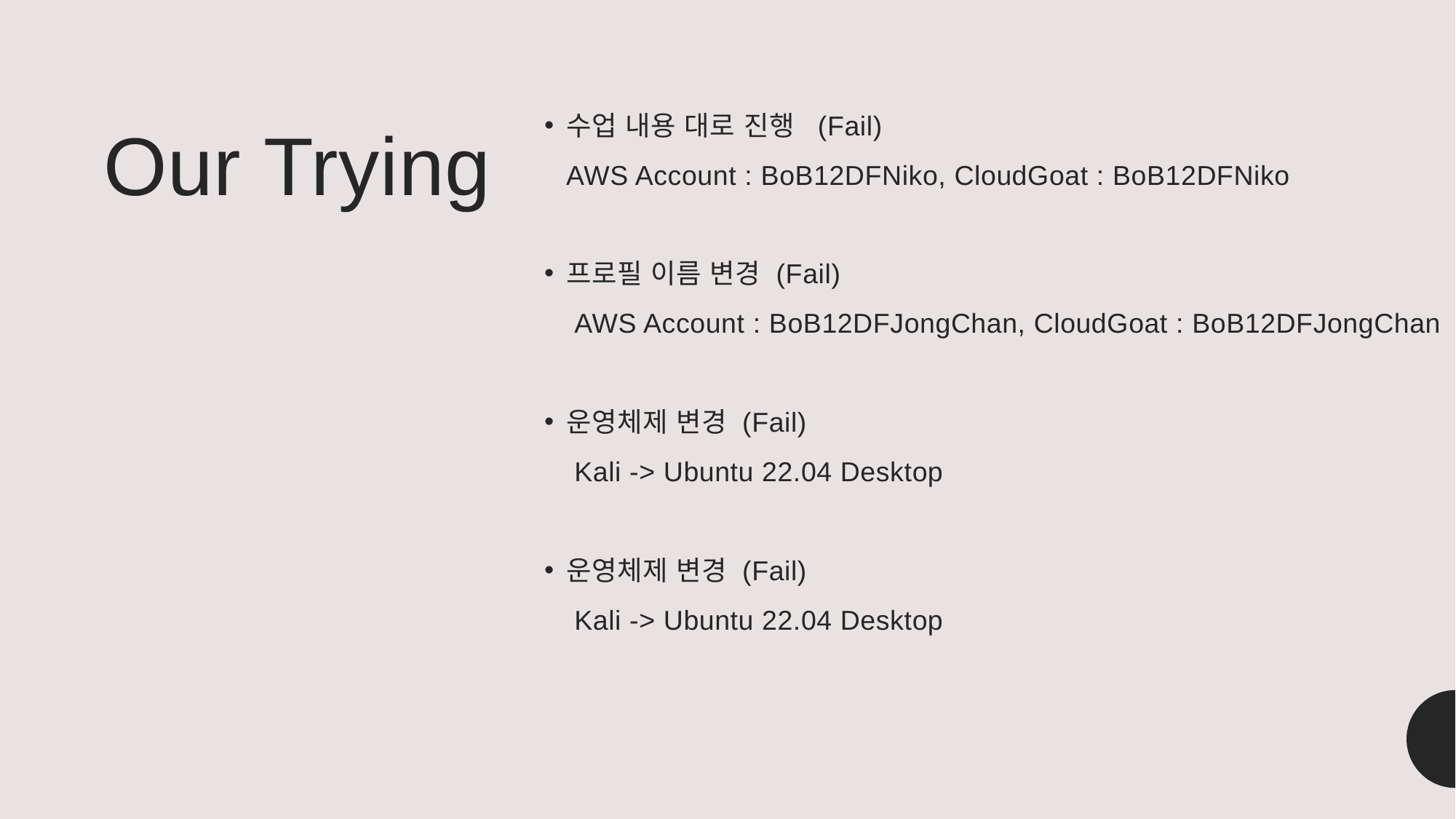

# Our Trying
수업 내용 대로 진행  (Fail)
AWS Account : BoB12DFNiko, CloudGoat : BoB12DFNiko

프로필 이름 변경 (Fail)
 AWS Account : BoB12DFJongChan, CloudGoat : BoB12DFJongChan

운영체제 변경 (Fail)
 Kali -> Ubuntu 22.04 Desktop

운영체제 변경 (Fail)
 Kali -> Ubuntu 22.04 Desktop